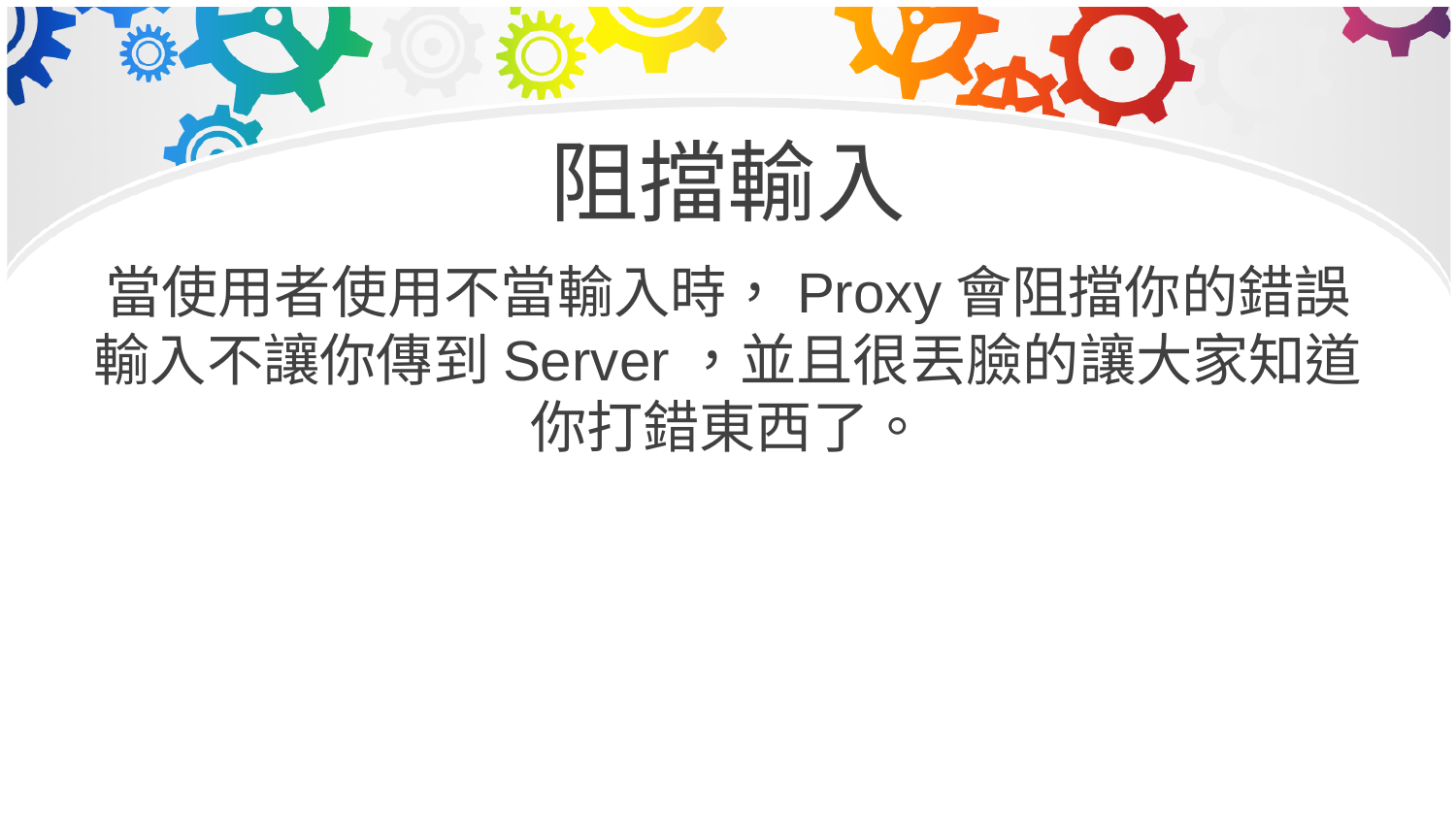

# 阻擋輸入
當使用者使用不當輸入時，Proxy會阻擋你的錯誤輸入不讓你傳到Server，並且很丟臉的讓大家知道你打錯東西了。